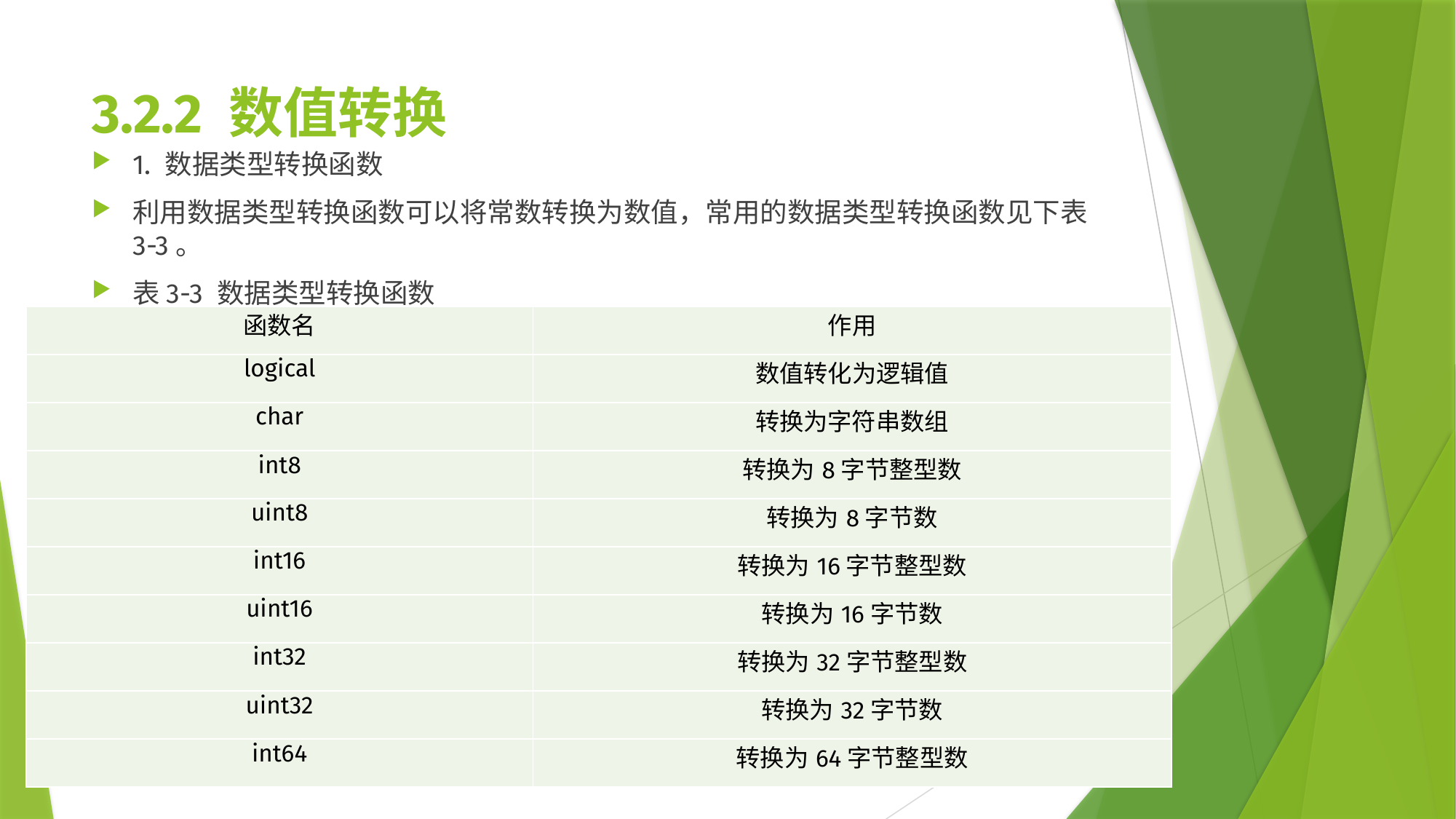

# 3.2.2 数值转换
1. 数据类型转换函数
利用数据类型转换函数可以将常数转换为数值，常用的数据类型转换函数见下表3-3。
表3-3 数据类型转换函数

| 函数名 | 作用 |
| --- | --- |
| logical | 数值转化为逻辑值 |
| char | 转换为字符串数组 |
| int8 | 转换为8字节整型数 |
| uint8 | 转换为8字节数 |
| int16 | 转换为16字节整型数 |
| uint16 | 转换为16字节数 |
| int32 | 转换为32字节整型数 |
| uint32 | 转换为32字节数 |
| int64 | 转换为64字节整型数 |